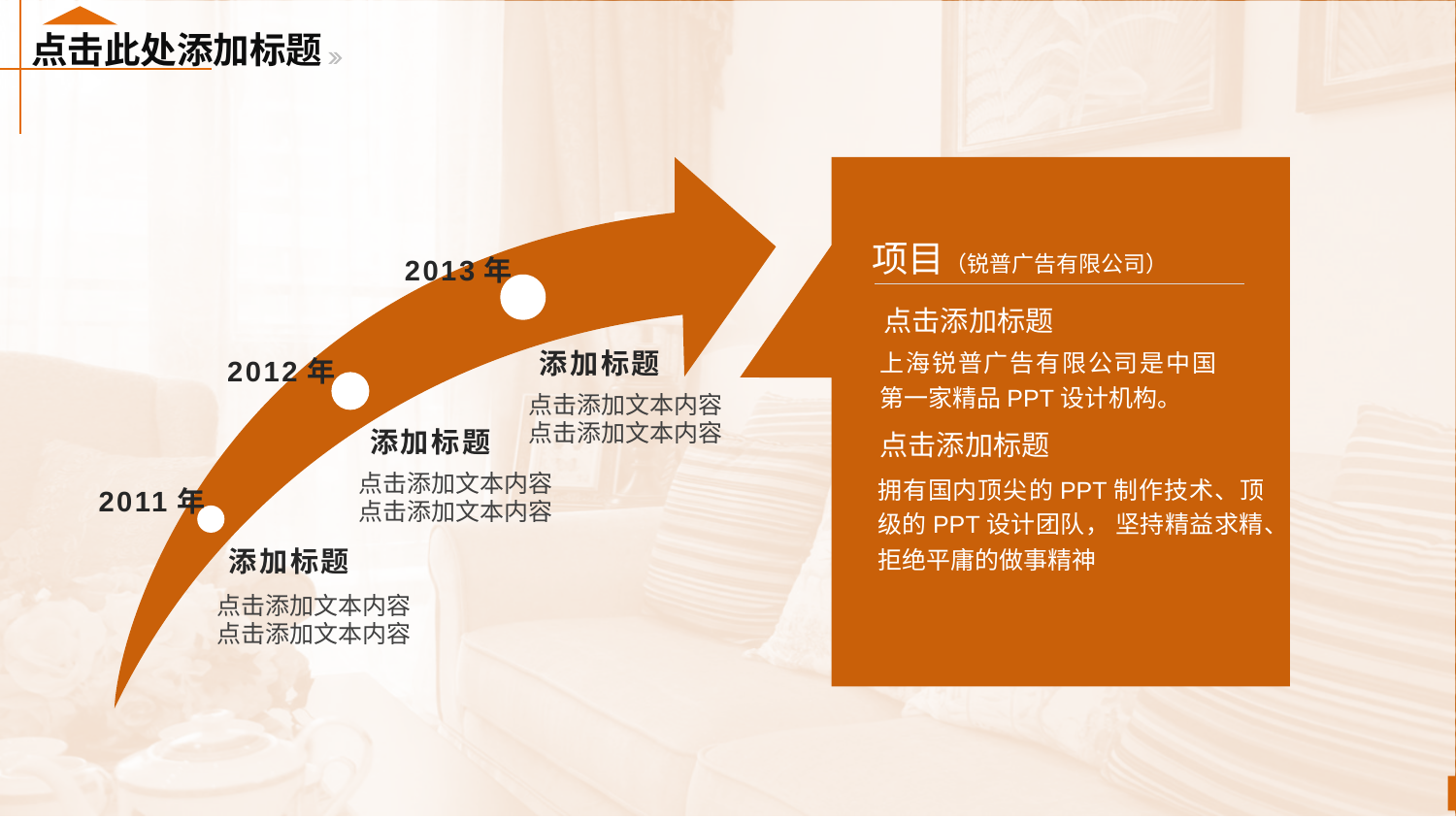

点击此处添加标题

项目（锐普广告有限公司）
2013年

点击添加标题
上海锐普广告有限公司是中国第一家精品PPT设计机构。
添加标题
点击添加文本内容
点击添加文本内容
2012年

添加标题
点击添加文本内容
点击添加文本内容
点击添加标题
拥有国内顶尖的PPT制作技术、顶级的PPT设计团队， 坚持精益求精、拒绝平庸的做事精神
2011年

添加标题
点击添加文本内容
点击添加文本内容